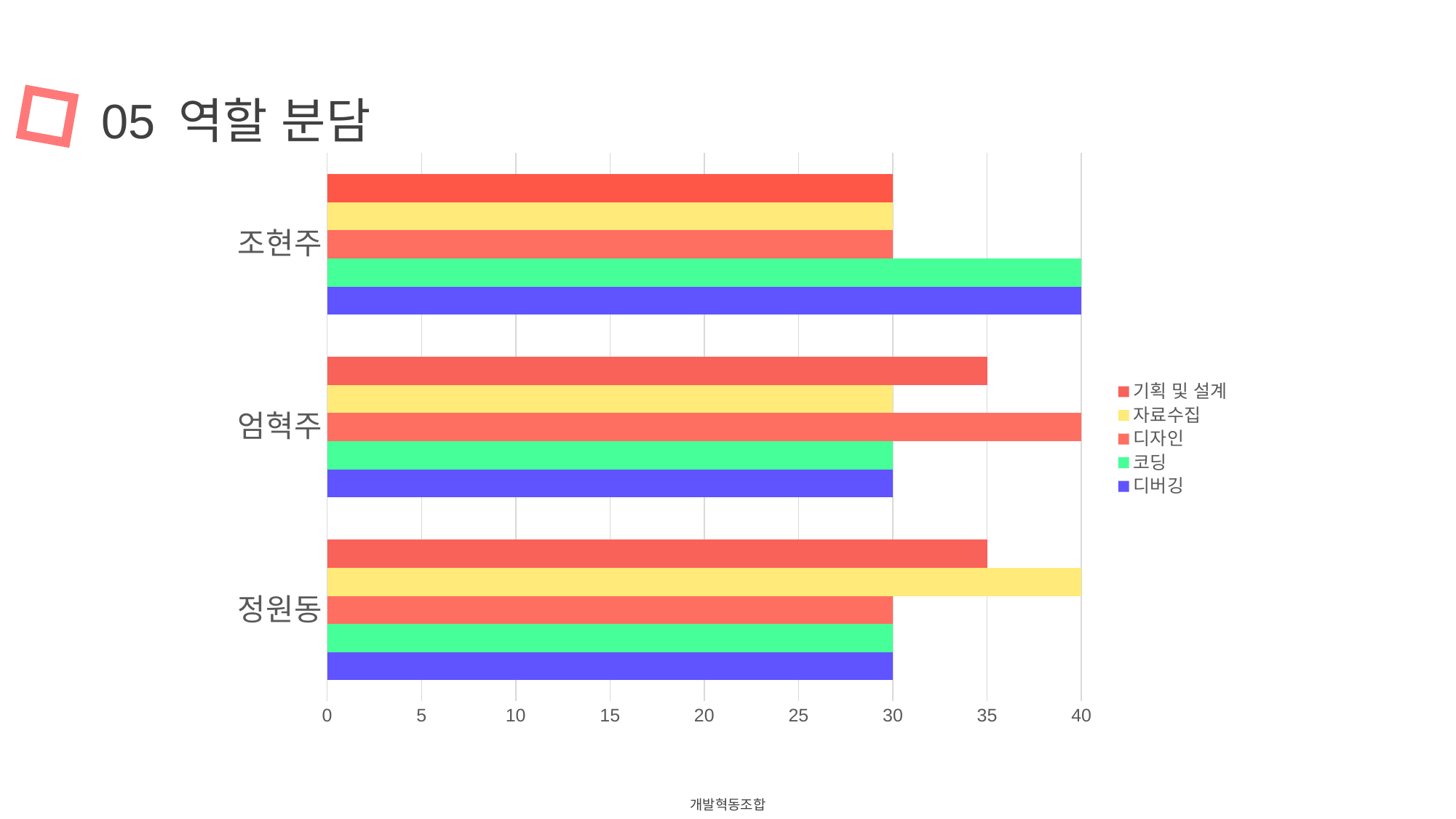

05
역할 분담

### Chart

| Category | 디버깅 | 코딩 | 디자인 | 자료수집 | 기획 및 설계 |
|---|---|---|---|---|---|
| 정원동 | 30.0 | 30.0 | 30.0 | 40.0 | 35.0 |
| 엄혁주 | 30.0 | 30.0 | 40.0 | 30.0 | 35.0 |
| 조현주 | 40.0 | 40.0 | 30.0 | 30.0 | 30.0 |
개발혁동조합